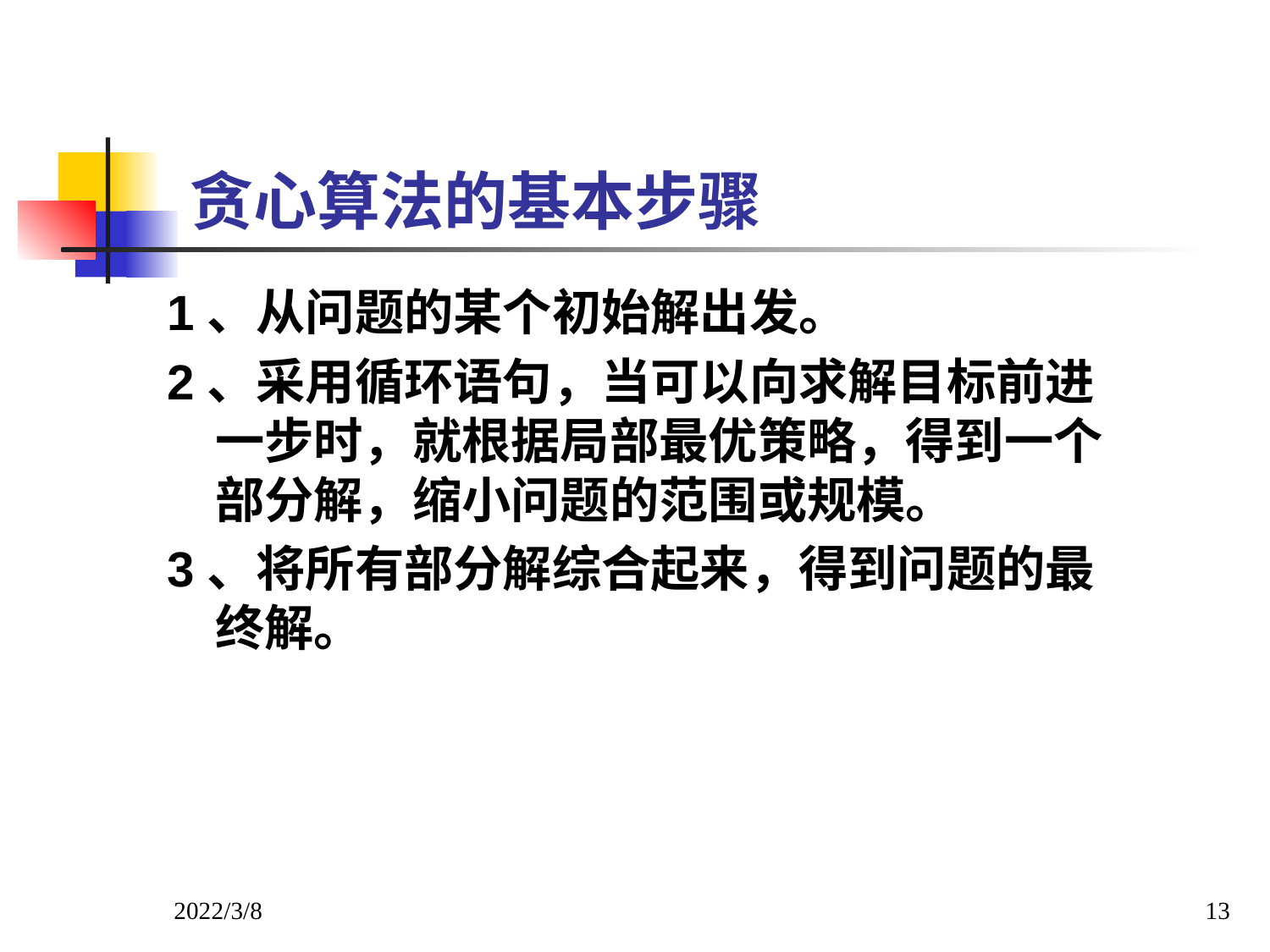

# 贪心算法的基本步骤
1、从问题的某个初始解出发。
2、采用循环语句，当可以向求解目标前进一步时，就根据局部最优策略，得到一个部分解，缩小问题的范围或规模。
3、将所有部分解综合起来，得到问题的最终解。
2022/3/8
13